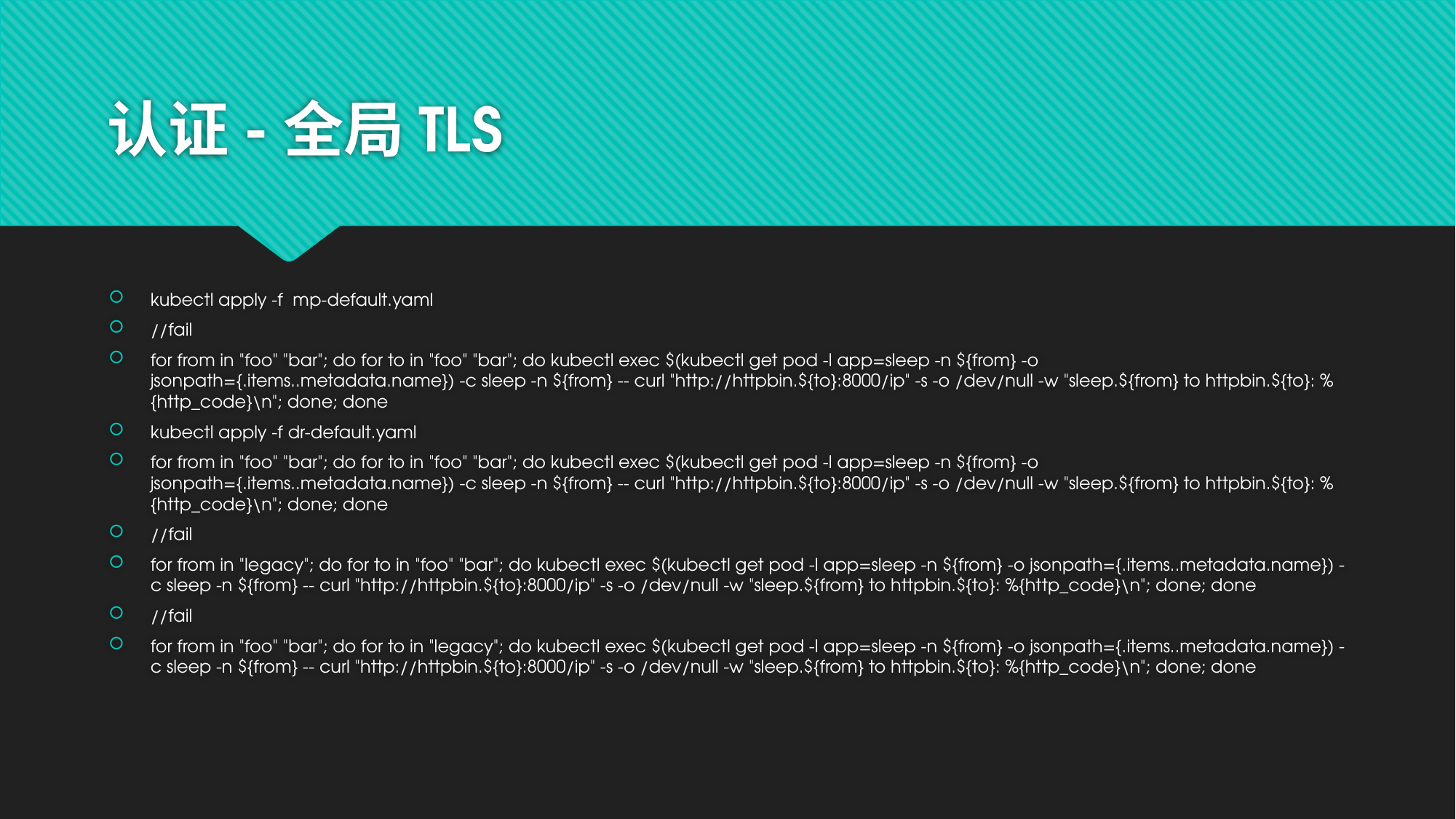

# 认证-全局TLS
kubectl apply -f  mp-default.yaml
//fail
for from in "foo" "bar"; do for to in "foo" "bar"; do kubectl exec $(kubectl get pod -l app=sleep -n ${from} -o jsonpath={.items..metadata.name}) -c sleep -n ${from} -- curl "http://httpbin.${to}:8000/ip" -s -o /dev/null -w "sleep.${from} to httpbin.${to}: %{http_code}\n"; done; done
kubectl apply -f dr-default.yaml
for from in "foo" "bar"; do for to in "foo" "bar"; do kubectl exec $(kubectl get pod -l app=sleep -n ${from} -o jsonpath={.items..metadata.name}) -c sleep -n ${from} -- curl "http://httpbin.${to}:8000/ip" -s -o /dev/null -w "sleep.${from} to httpbin.${to}: %{http_code}\n"; done; done
//fail
for from in "legacy"; do for to in "foo" "bar"; do kubectl exec $(kubectl get pod -l app=sleep -n ${from} -o jsonpath={.items..metadata.name}) -c sleep -n ${from} -- curl "http://httpbin.${to}:8000/ip" -s -o /dev/null -w "sleep.${from} to httpbin.${to}: %{http_code}\n"; done; done
//fail
for from in "foo" "bar"; do for to in "legacy"; do kubectl exec $(kubectl get pod -l app=sleep -n ${from} -o jsonpath={.items..metadata.name}) -c sleep -n ${from} -- curl "http://httpbin.${to}:8000/ip" -s -o /dev/null -w "sleep.${from} to httpbin.${to}: %{http_code}\n"; done; done